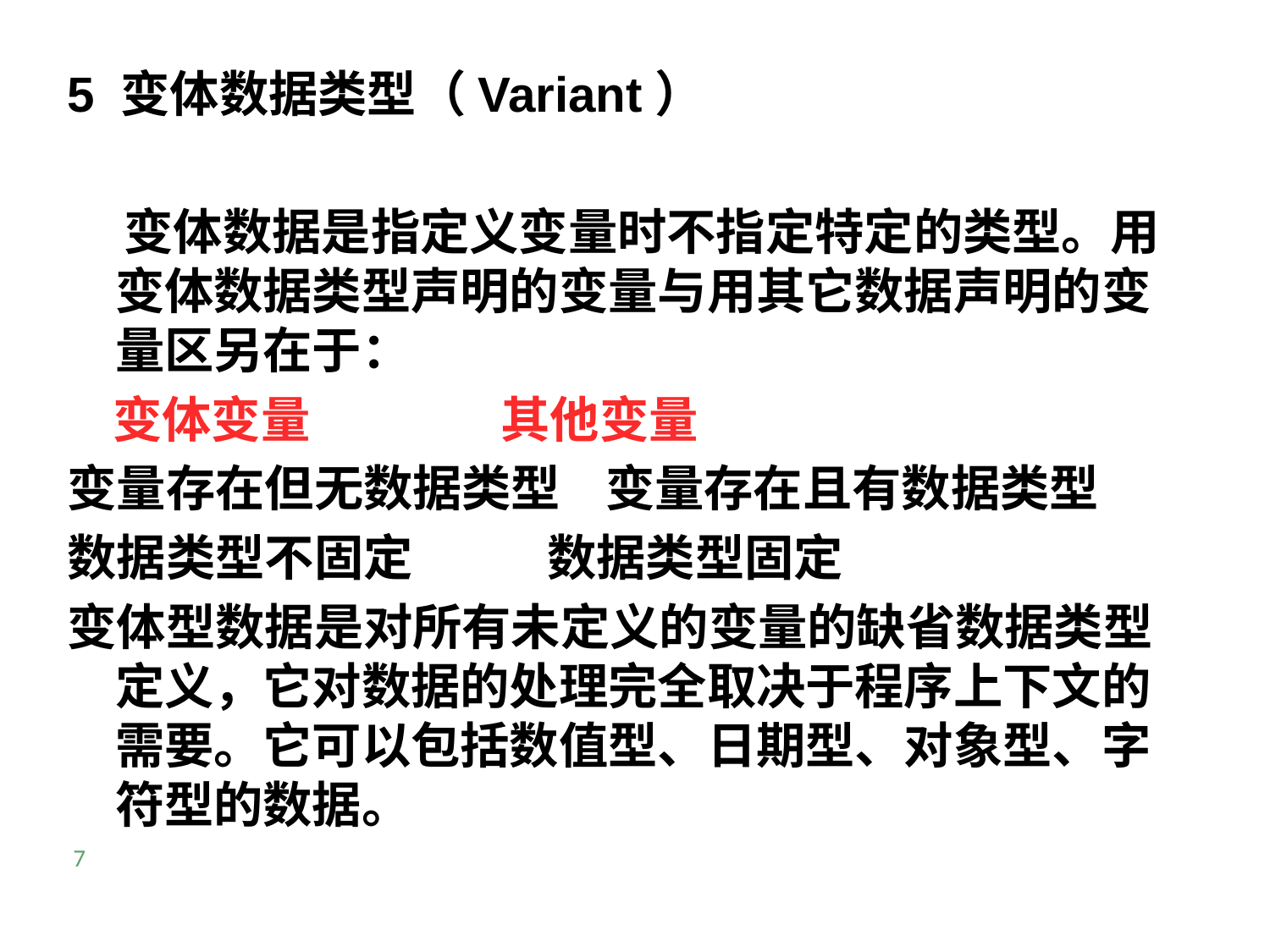

5 变体数据类型（Variant）

    变体数据是指定义变量时不指定特定的类型。用变体数据类型声明的变量与用其它数据声明的变量区另在于：
   变体变量                 其他变量
变量存在但无数据类型    变量存在且有数据类型
数据类型不固定            数据类型固定
变体型数据是对所有未定义的变量的缺省数据类型定义，它对数据的处理完全取决于程序上下文的需要。它可以包括数值型、日期型、对象型、字符型的数据。

7